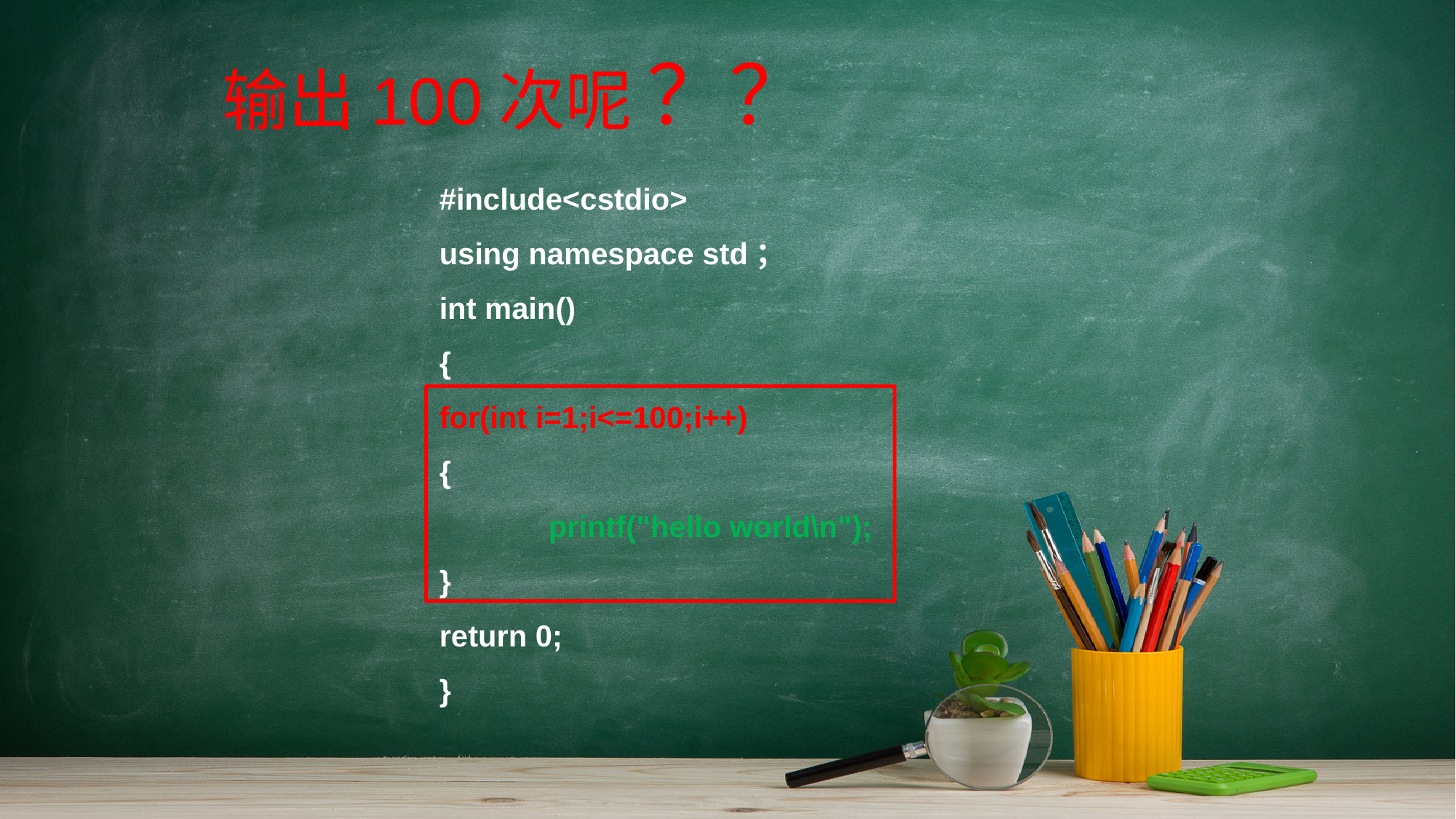

输出100次呢 ？？
#include<cstdio>
using namespace std；
int main()
{
for(int i=1;i<=100;i++)
{
	printf("hello world\n");
}
return 0;
}